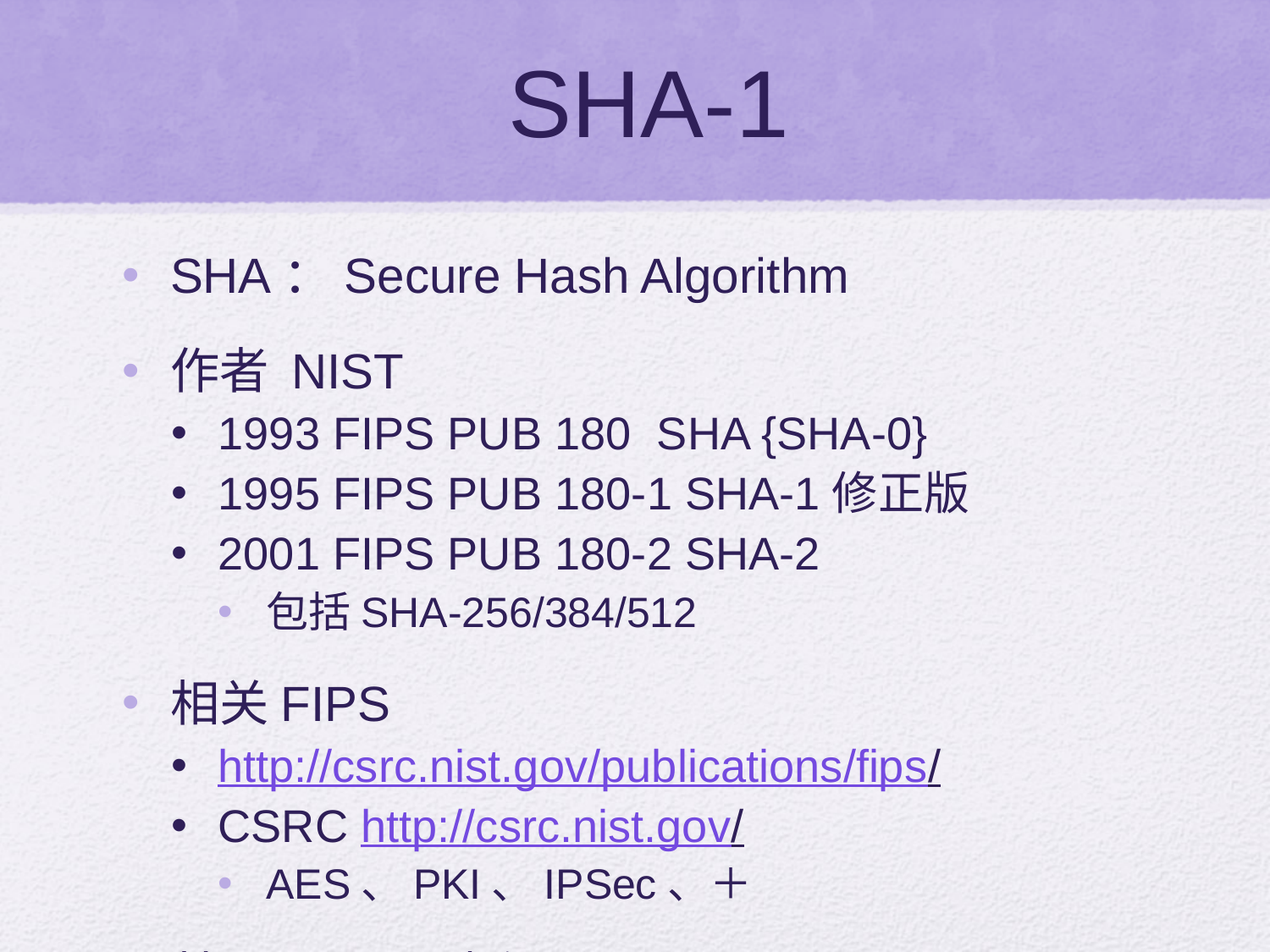

# SHA-1
SHA：Secure Hash Algorithm
作者 NIST
1993 FIPS PUB 180  SHA {SHA-0}
1995 FIPS PUB 180-1 SHA-1修正版
2001 FIPS PUB 180-2 SHA-2
包括SHA-256/384/512
相关FIPS
http://csrc.nist.gov/publications/fips/
CSRC http://csrc.nist.gov/
AES、PKI、IPSec、＋
基于MD4，类似MD5